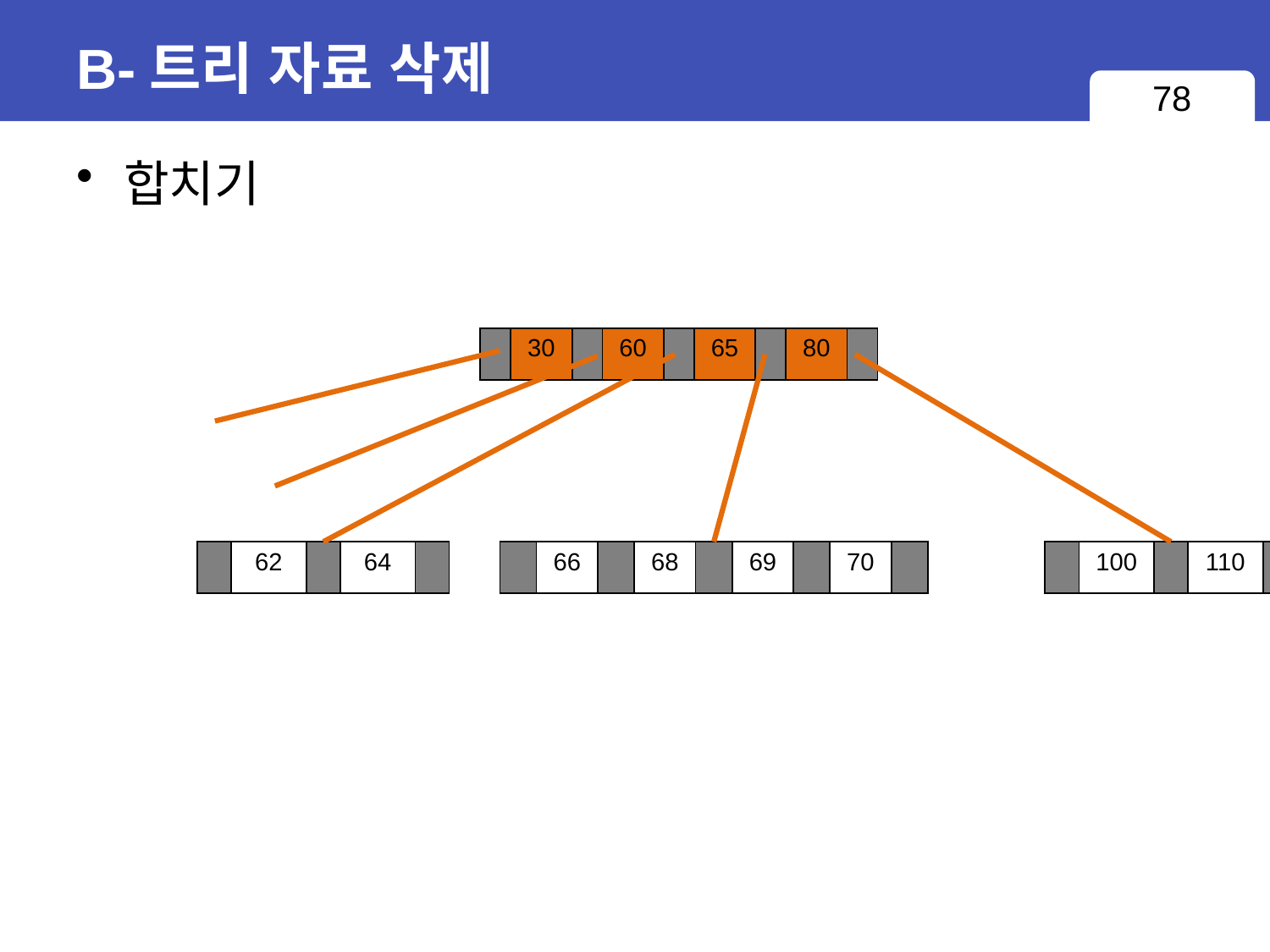

# B-트리 자료 삭제
78
합치기
|  | 30 |  | 60 |  | 65 |  | 80 |  |
| --- | --- | --- | --- | --- | --- | --- | --- | --- |
|  | 62 |  | 64 |  |
| --- | --- | --- | --- | --- |
|  | 66 |  | 68 |  | 69 |  | 70 |  |
| --- | --- | --- | --- | --- | --- | --- | --- | --- |
|  | 100 |  | 110 |  |
| --- | --- | --- | --- | --- |